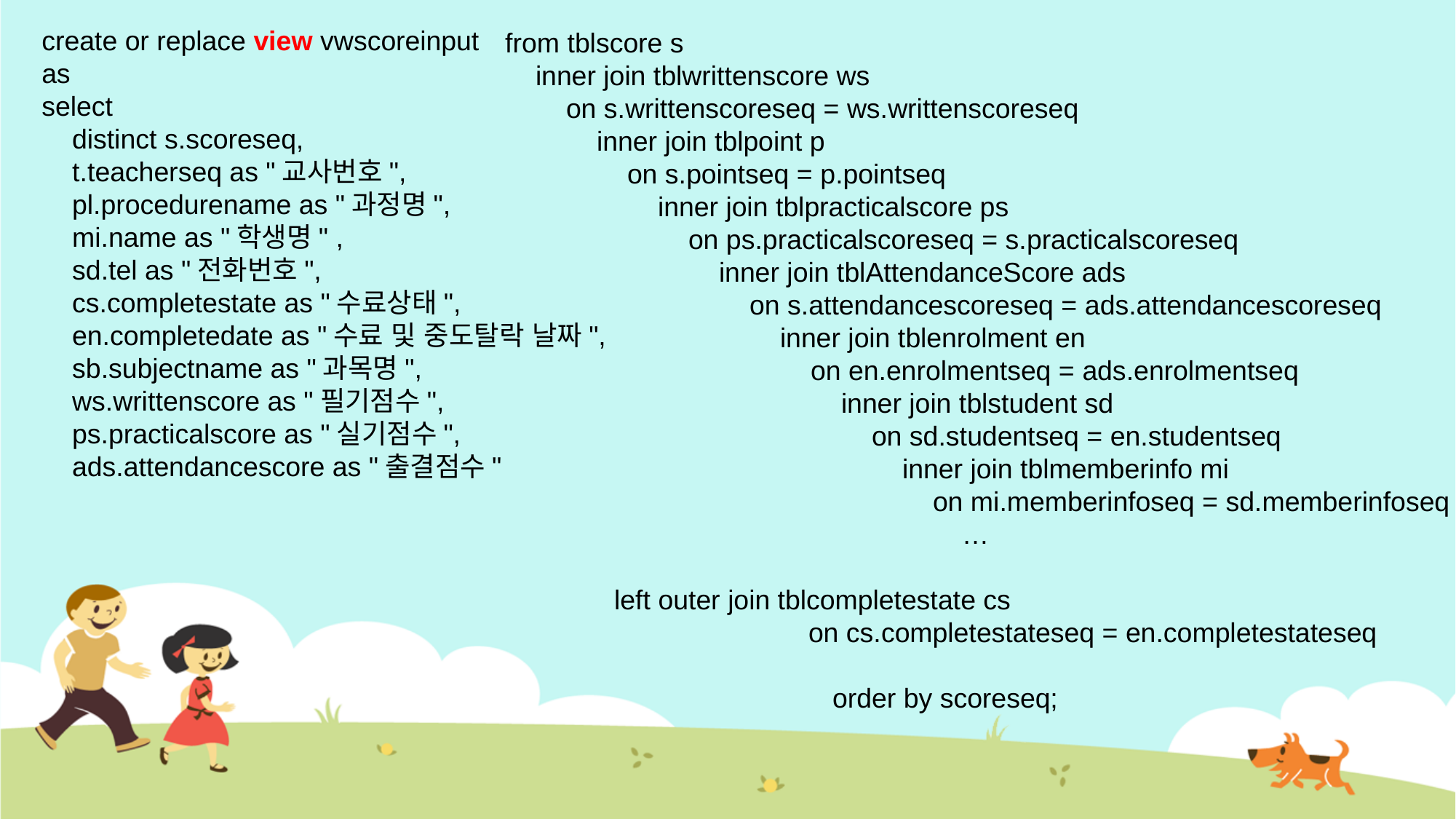

create or replace view vwscoreinput
as
select
    distinct s.scoreseq,
    t.teacherseq as "교사번호",
    pl.procedurename as "과정명",
    mi.name as "학생명" ,
    sd.tel as "전화번호",
    cs.completestate as "수료상태",
    en.completedate as "수료 및 중도탈락 날짜",
    sb.subjectname as "과목명",
    ws.writtenscore as "필기점수",
    ps.practicalscore as "실기점수",
    ads.attendancescore as "출결점수"
from tblscore s
    inner join tblwrittenscore ws
        on s.writtenscoreseq = ws.writtenscoreseq
            inner join tblpoint p
                on s.pointseq = p.pointseq
                    inner join tblpracticalscore ps
                        on ps.practicalscoreseq = s.practicalscoreseq
                            inner join tblAttendanceScore ads
                                on s.attendancescoreseq = ads.attendancescoreseq
                                    inner join tblenrolment en
                                        on en.enrolmentseq = ads.enrolmentseq
                                            inner join tblstudent sd
                                                on sd.studentseq = en.studentseq
                                                    inner join tblmemberinfo mi
                                                        on mi.memberinfoseq = sd.memberinfoseq
                                                            …
									left outer join tblcompletestate cs
    on cs.completestateseq = en.completestateseq
order by scoreseq;